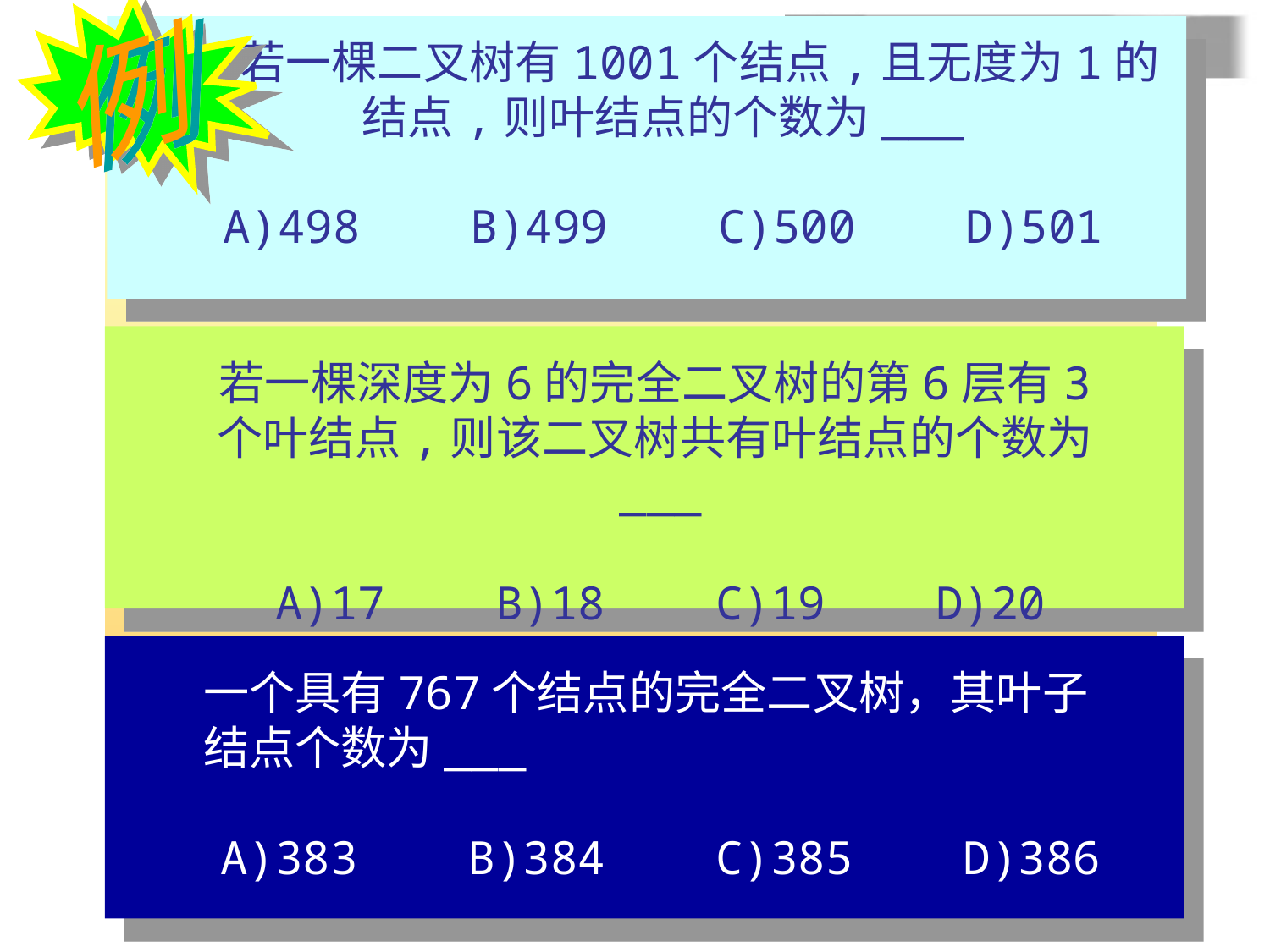

例

      若一棵二叉树有1001个结点,且无度为1的结点,则叶结点的个数为___

A)498    B)499    C)500    D)501

若一棵深度为6的完全二叉树的第6层有3个叶结点,则该二叉树共有叶结点的个数为___

A)17    B)18    C)19    D)20

一个具有767个结点的完全二叉树，其叶子结点个数为___

A)383    B)384    C)385    D)386